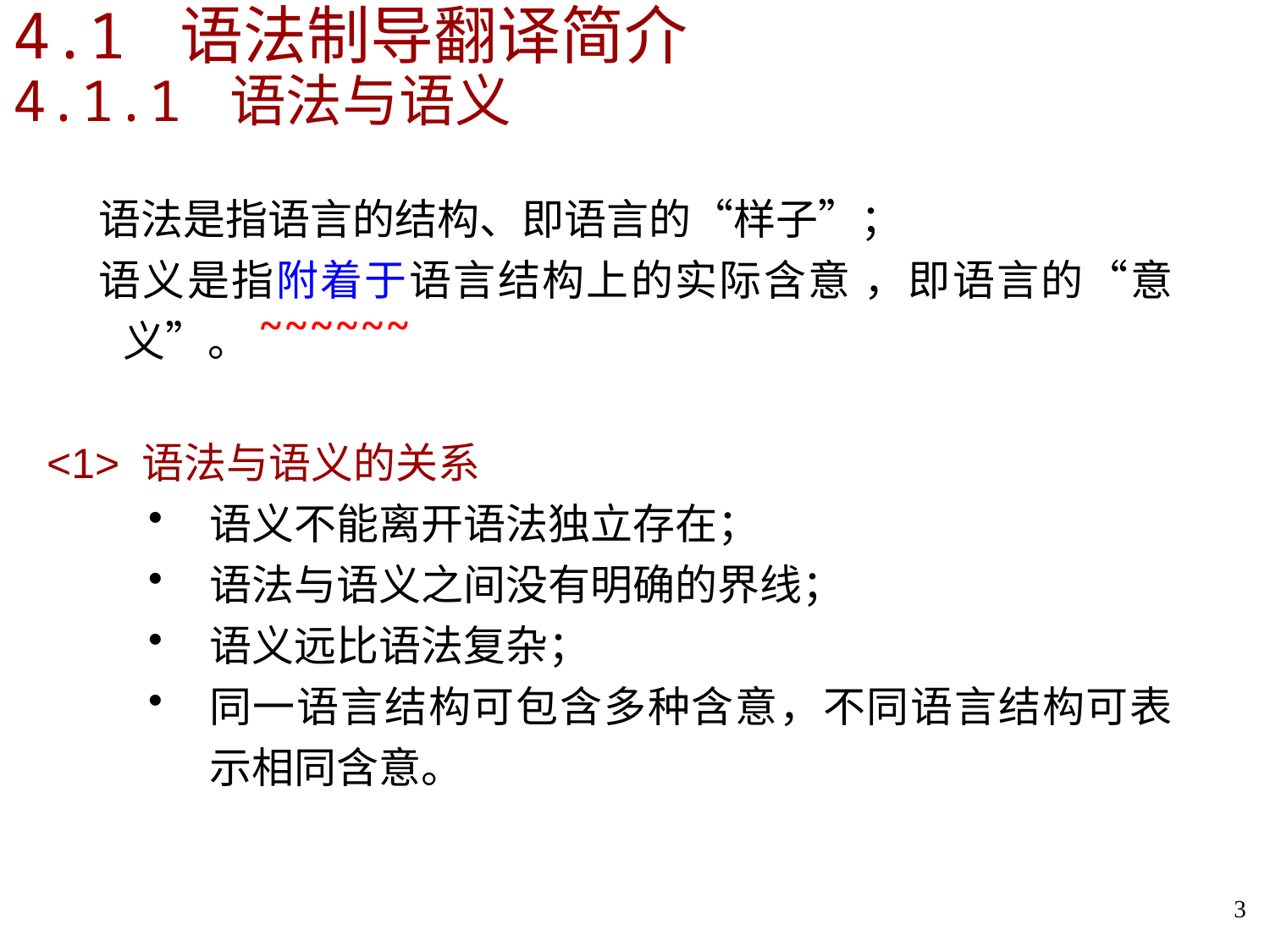

# 4.1 语法制导翻译简介 4.1.1 语法与语义
语法是指语言的结构、即语言的“样子”；
语义是指附着于语言结构上的实际含意 ，即语言的“意义”。

 <1> 语法与语义的关系
语义不能离开语法独立存在；
语法与语义之间没有明确的界线；
语义远比语法复杂；
同一语言结构可包含多种含意，不同语言结构可表示相同含意。

~~~~~~
3